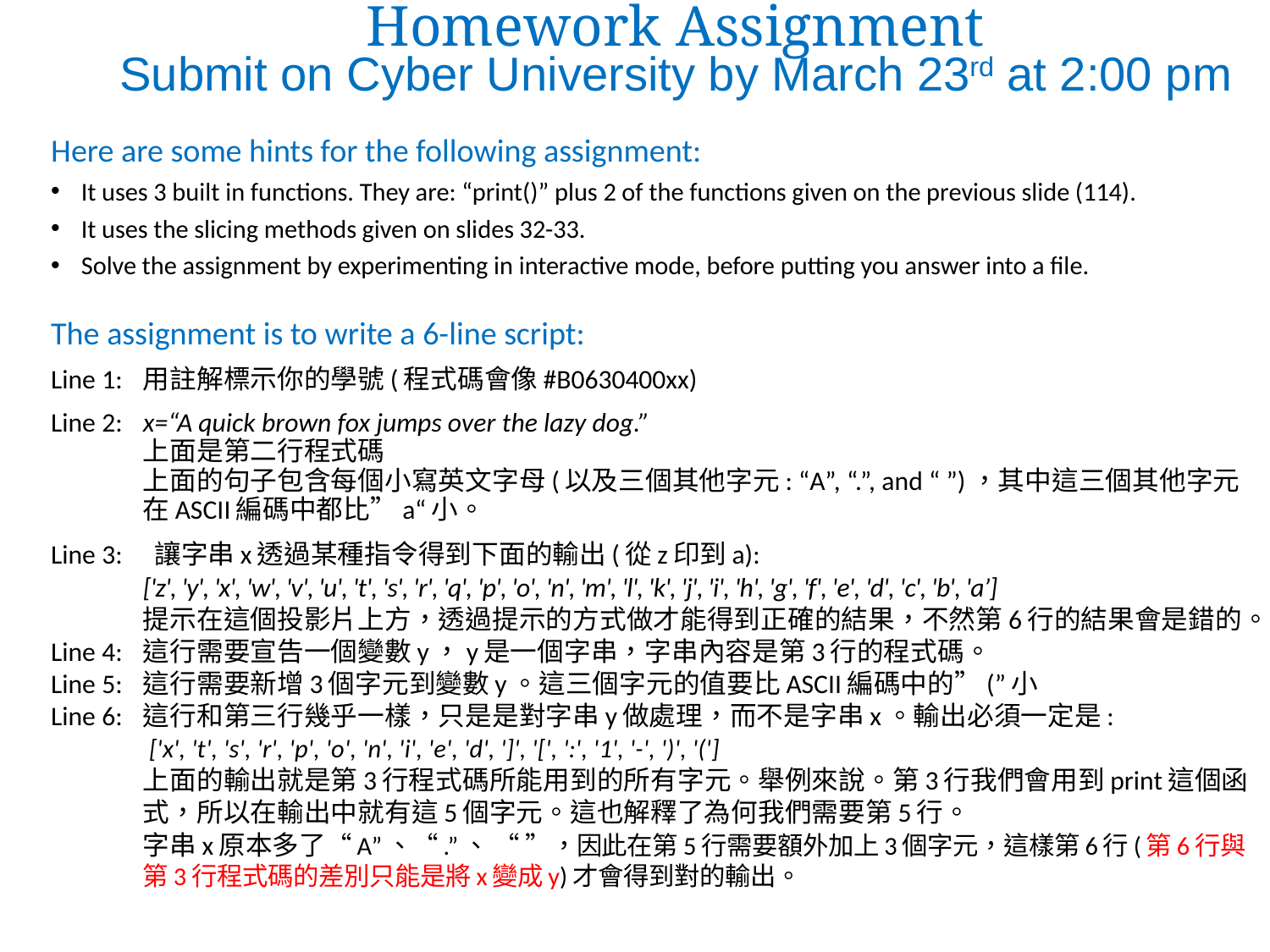

Homework Assignment
Submit on Cyber University by March 23rd at 2:00 pm

Here are some hints for the following assignment:
It uses 3 built in functions. They are: “print()” plus 2 of the functions given on the previous slide (114).
It uses the slicing methods given on slides 32-33.
Solve the assignment by experimenting in interactive mode, before putting you answer into a file.

The assignment is to write a 6-line script:
Line 1: 	用註解標示你的學號(程式碼會像#B0630400xx)
Line 2: 	x=“A quick brown fox jumps over the lazy dog.”
上面是第二行程式碼
上面的句子包含每個小寫英文字母(以及三個其他字元: “A”, “.”, and “ ”)，其中這三個其他字元在ASCII編碼中都比”a“小。
Line 3:	 讓字串x透過某種指令得到下面的輸出(從z印到a):
	['z', 'y', 'x', 'w', 'v', 'u', 't', 's', 'r', 'q', 'p', 'o', 'n', 'm', 'l', 'k', 'j', 'i', 'h', 'g', 'f', 'e', 'd', 'c', 'b', 'a’]
	提示在這個投影片上方，透過提示的方式做才能得到正確的結果，不然第6行的結果會是錯的。
Line 4:	這行需要宣告一個變數y，y是一個字串，字串內容是第3行的程式碼。
Line 5:	這行需要新增3個字元到變數y。這三個字元的值要比ASCII編碼中的”(”小
Line 6:	這行和第三行幾乎一樣，只是是對字串y做處理，而不是字串x。輸出必須一定是:
	['x', 't', 's', 'r', 'p', 'o', 'n', 'i', 'e', 'd', ']', '[', ':', '1', '-', ')', '(']
	上面的輸出就是第3行程式碼所能用到的所有字元。舉例來說。第3行我們會用到print這個函式，所以在輸出中就有這5個字元。這也解釋了為何我們需要第5行。
	字串x原本多了“A”、“.”、 “ ”，因此在第5行需要額外加上3個字元，這樣第6行(第6行與第3行程式碼的差別只能是將x變成y)才會得到對的輸出。